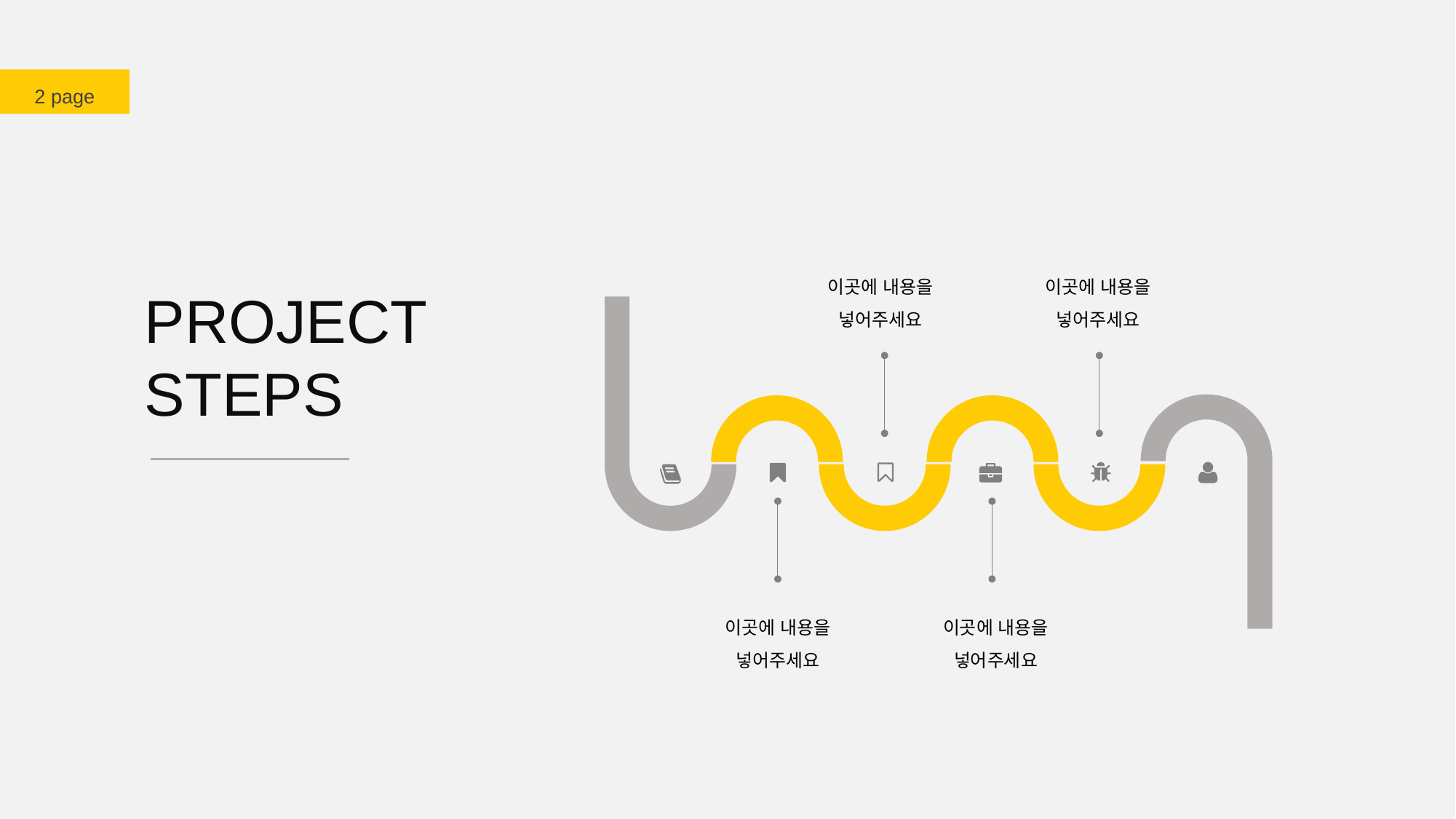

2 page

이곳에 내용을
넣어주세요

이곳에 내용을
넣어주세요

PROJECT
STEPS

이곳에 내용을
넣어주세요

이곳에 내용을
넣어주세요